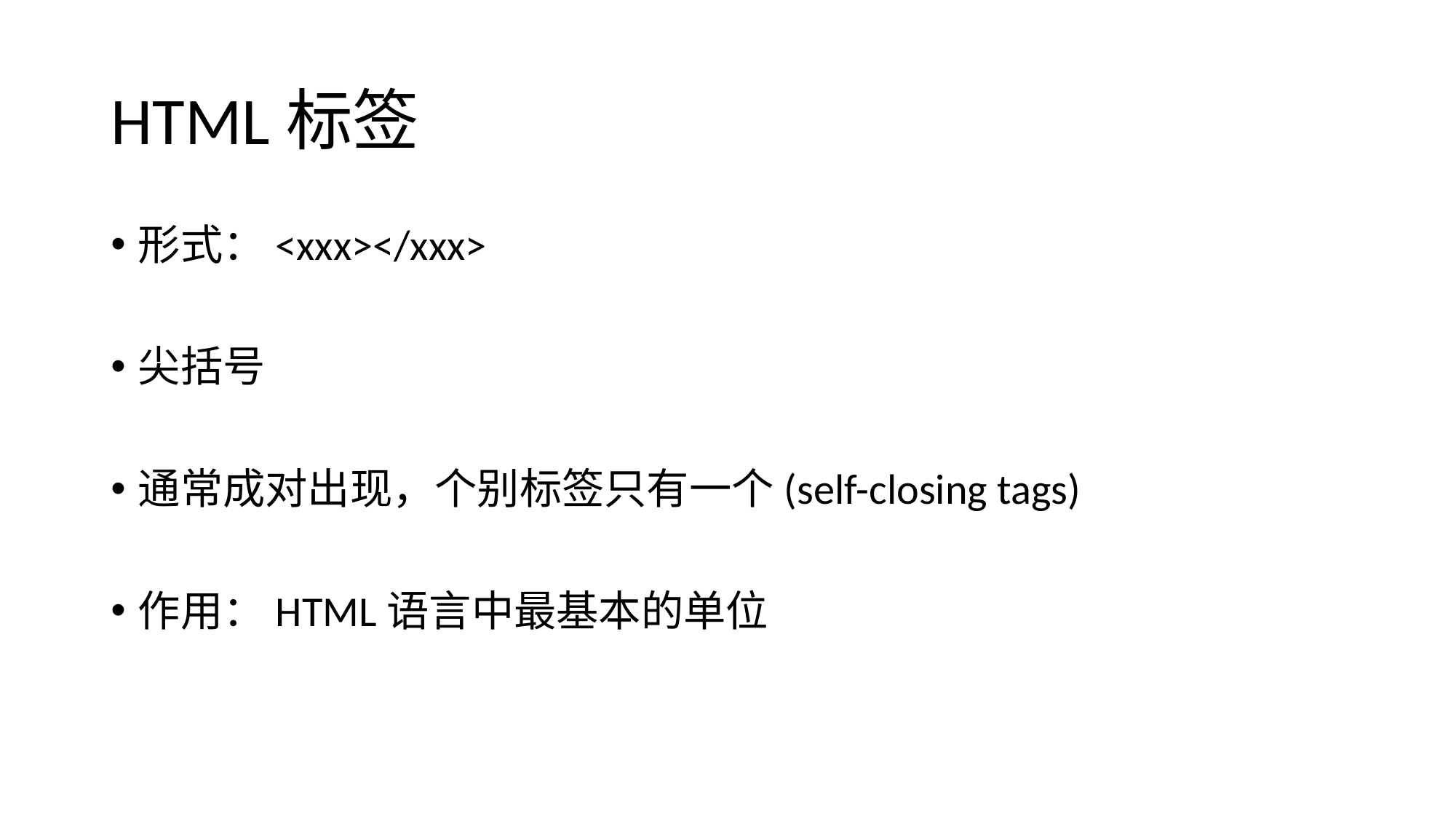

# HTML标签
形式：<xxx></xxx>

尖括号

通常成对出现，个别标签只有一个(self-closing tags)

作用：HTML语言中最基本的单位